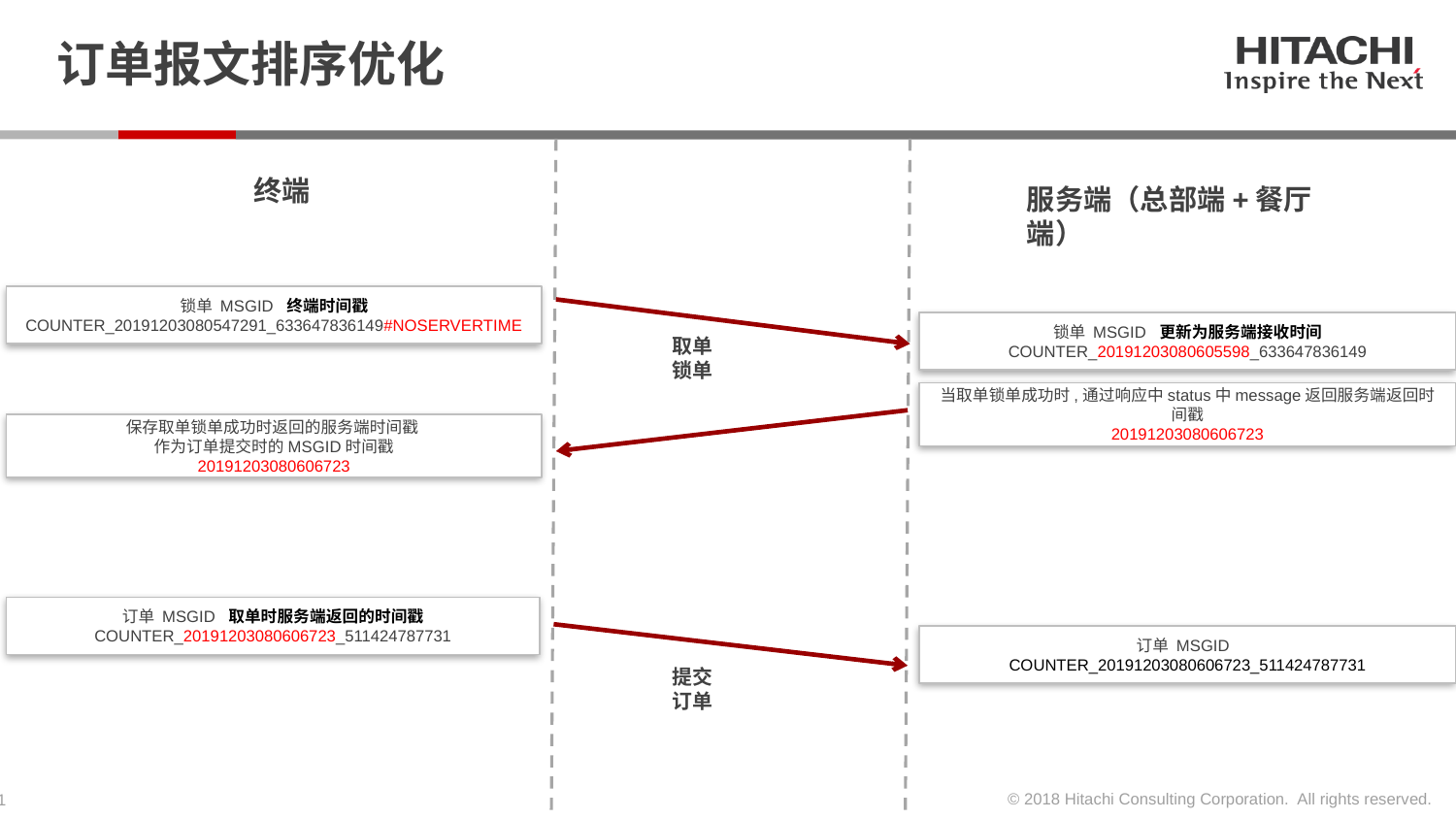

# 订单报文排序优化
终端
服务端（总部端+餐厅端）
锁单 MSGID  终端时间戳
COUNTER_20191203080547291_633647836149#NOSERVERTIME
锁单 MSGID  更新为服务端接收时间
COUNTER_20191203080605598_633647836149
取单
锁单
当取单锁单成功时,通过响应中status中message返回服务端返回时间戳
20191203080606723
保存取单锁单成功时返回的服务端时间戳
作为订单提交时的MSGID时间戳
20191203080606723
订单 MSGID  取单时服务端返回的时间戳
COUNTER_20191203080606723_511424787731
订单 MSGID
COUNTER_20191203080606723_511424787731
提交
订单